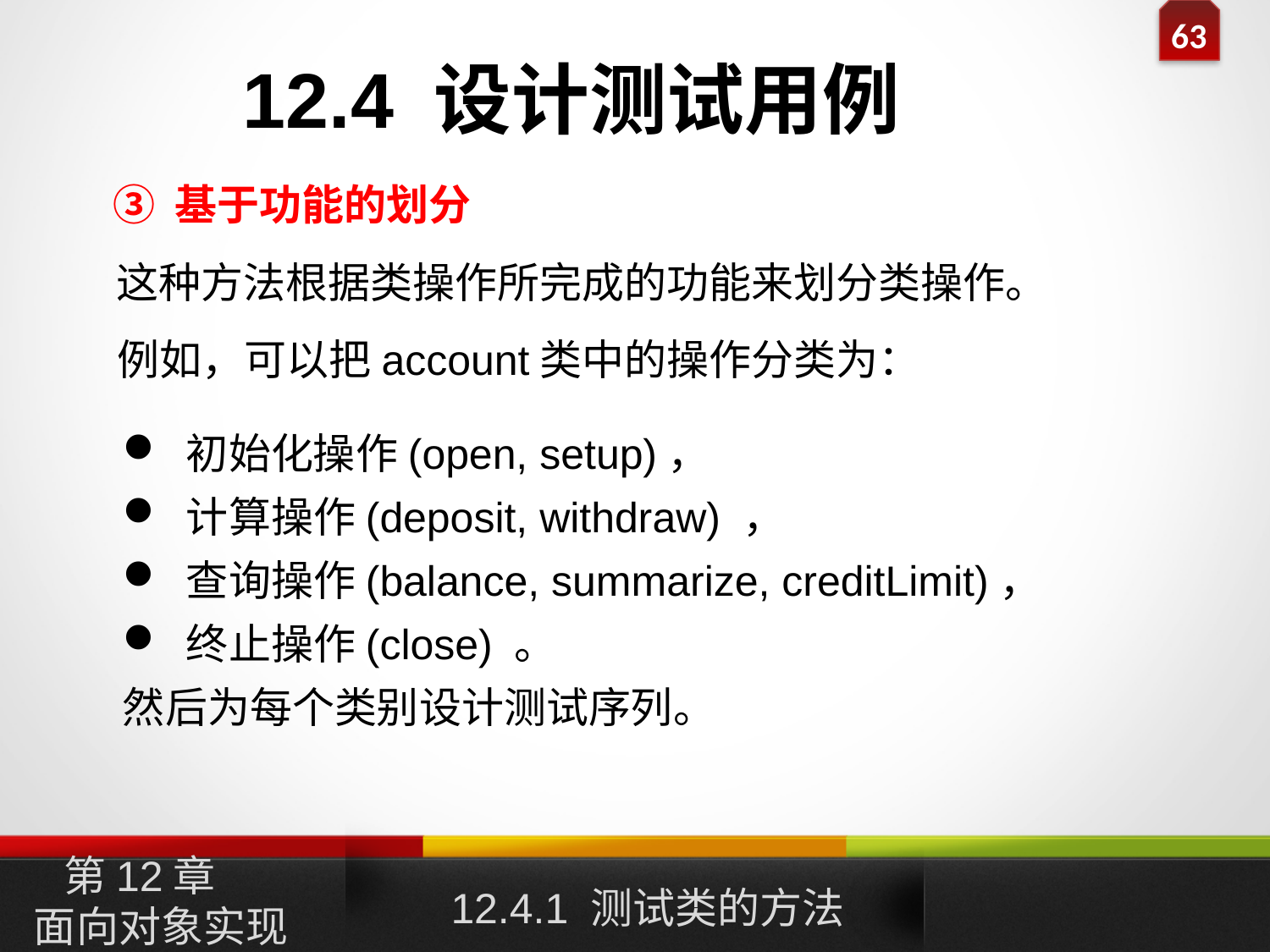

12.4 设计测试用例
③ 基于功能的划分
这种方法根据类操作所完成的功能来划分类操作。
例如，可以把account类中的操作分类为：
初始化操作(open, setup)，
计算操作(deposit, withdraw) ，
查询操作(balance, summarize, creditLimit)，
终止操作(close) 。
然后为每个类别设计测试序列。
12.4.1 测试类的方法